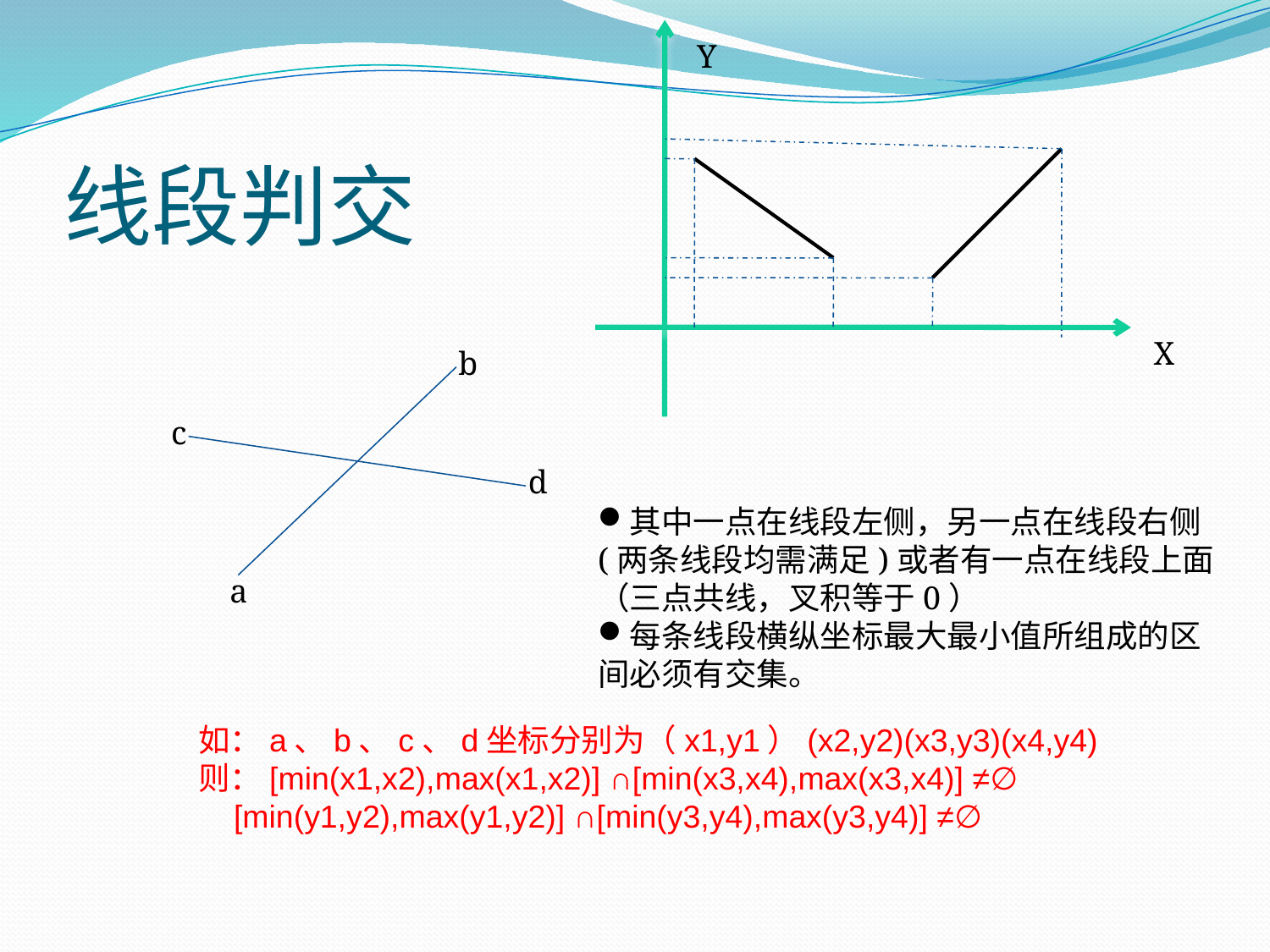

Y
# 线段判交
X
b
c
d
其中一点在线段左侧，另一点在线段右侧(两条线段均需满足)或者有一点在线段上面（三点共线，叉积等于0）
每条线段横纵坐标最大最小值所组成的区间必须有交集。

a
如：a、b、c、d坐标分别为（x1,y1）(x2,y2)(x3,y3)(x4,y4)
则：[min(x1,x2),max(x1,x2)] ∩[min(x3,x4),max(x3,x4)] ≠∅
    [min(y1,y2),max(y1,y2)] ∩[min(y3,y4),max(y3,y4)] ≠∅